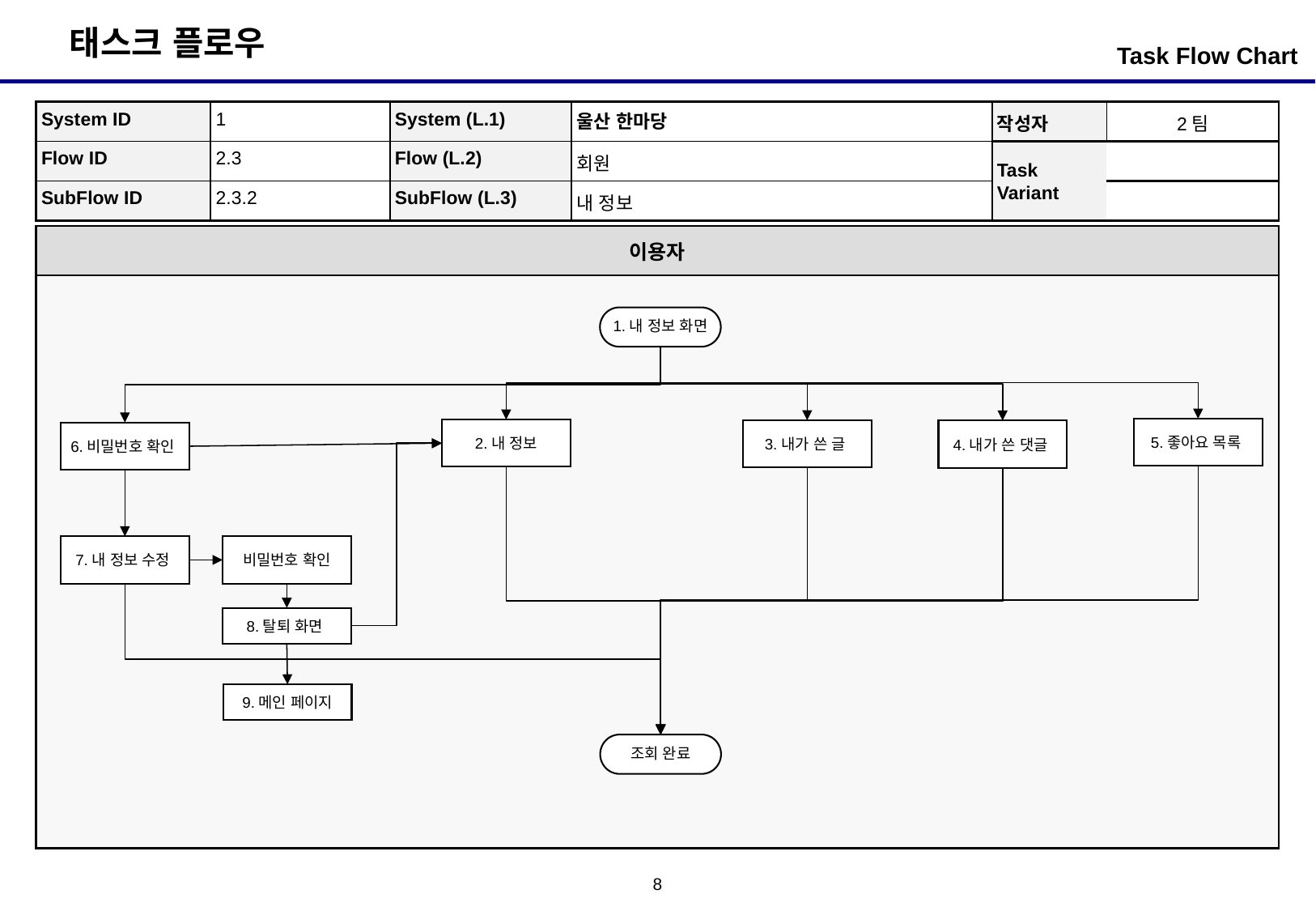

Task Flow Chart
| System ID | 1 | System (L.1) | 울산 한마당 | 작성자 | 2팀 |
| --- | --- | --- | --- | --- | --- |
| Flow ID | 2.3 | Flow (L.2) | 회원 | Task Variant |  |
| SubFlow ID | 2.3.2 | SubFlow (L.3) | 내 정보 |  |  |
| 이용자 |
| --- |
|  |
1.내 정보 화면
5.좋아요 목록
2.내 정보
3.내가 쓴 글
4.내가 쓴 댓글
6.비밀번호 확인
7.내 정보 수정
비밀번호 확인
8.탈퇴 화면
9.메인 페이지
조회 완료